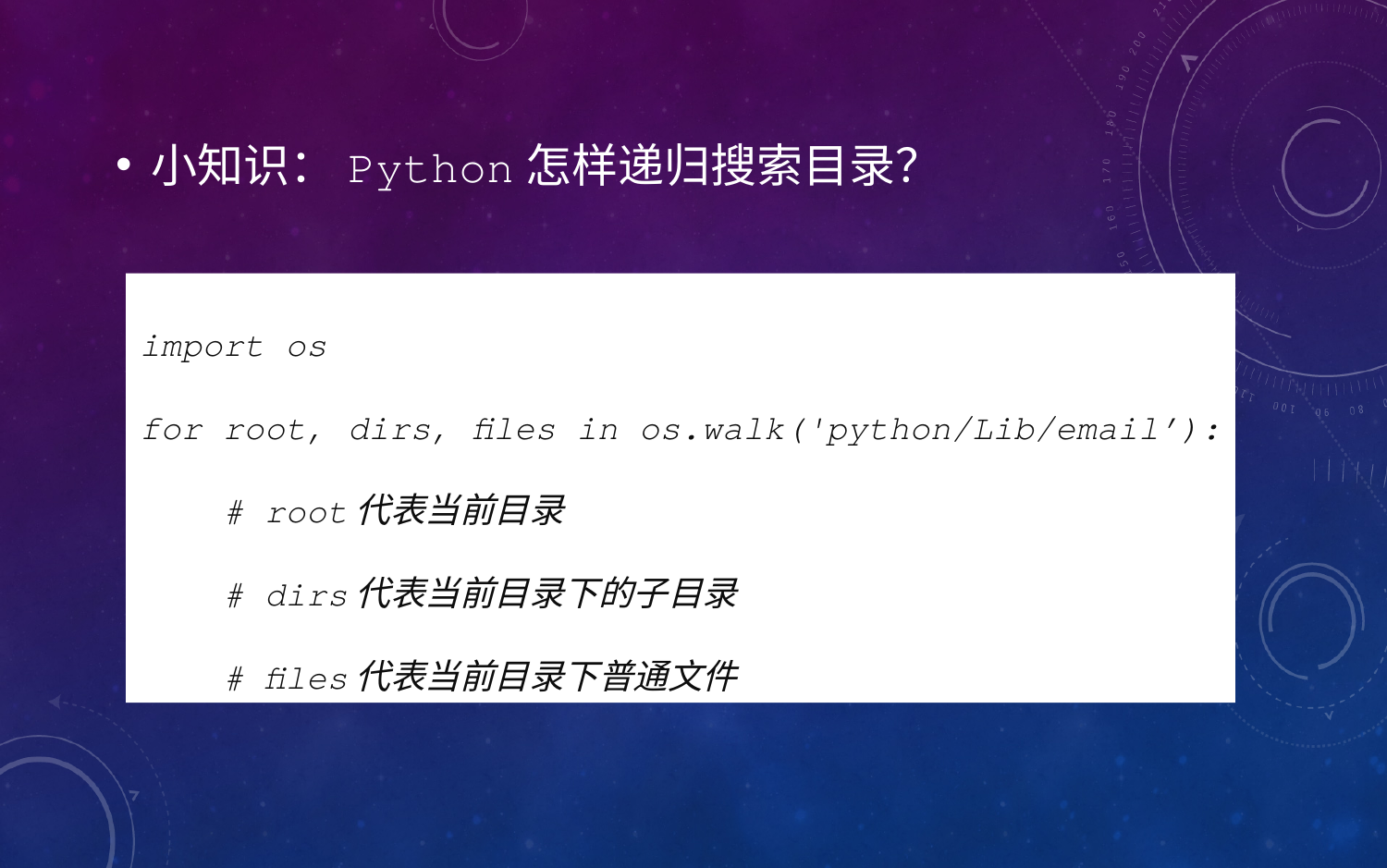

小知识：Python怎样递归搜索目录？
import os
for root, dirs, files in os.walk('python/Lib/email’):
    # root代表当前目录
    # dirs代表当前目录下的子目录
    # files代表当前目录下普通文件